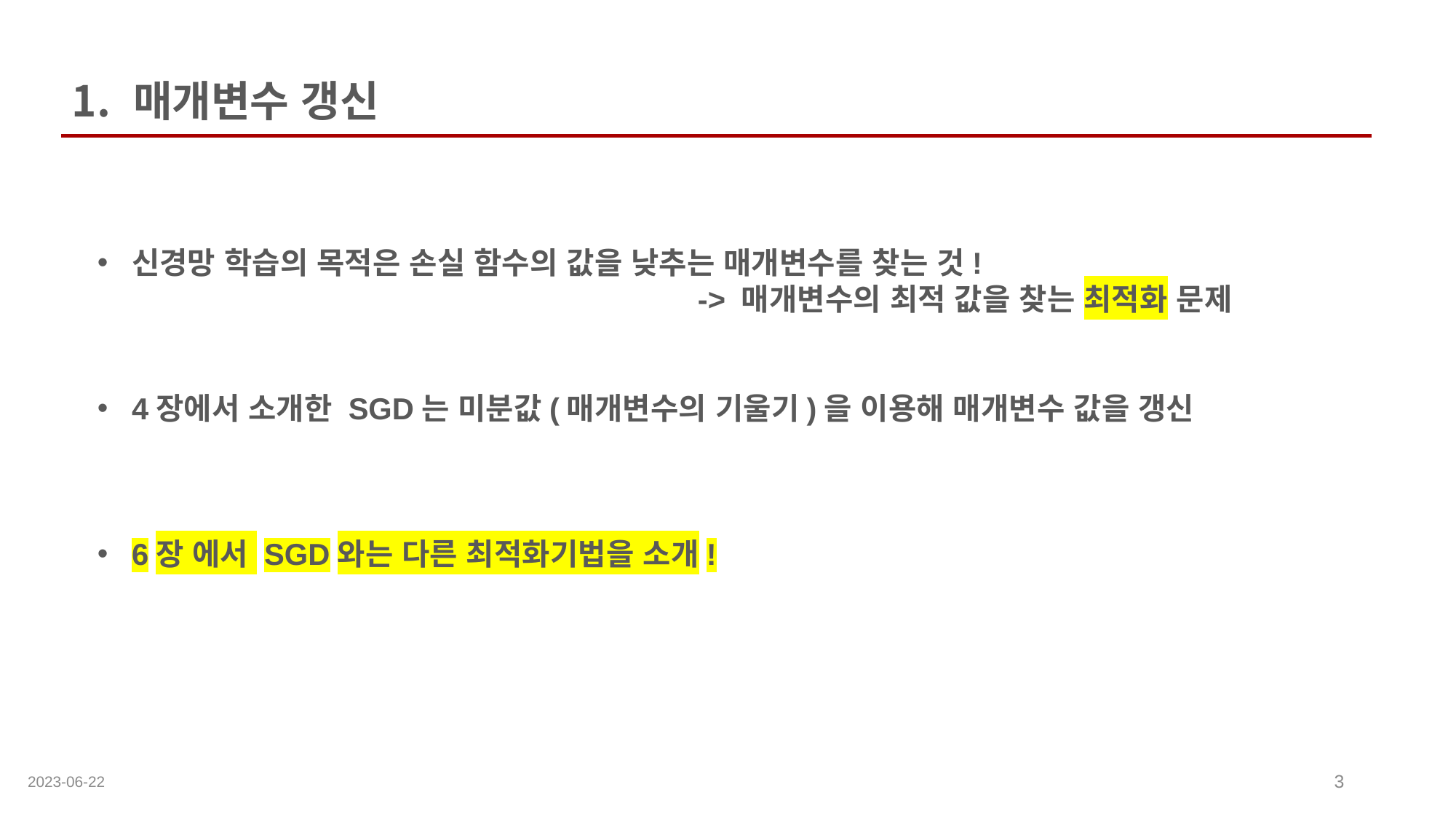

매개변수 갱신
신경망 학습의 목적은 손실 함수의 값을 낮추는 매개변수를 찾는 것!
			-> 매개변수의 최적 값을 찾는 최적화 문제

4장에서 소개한 SGD는 미분값(매개변수의 기울기)을 이용해 매개변수 값을 갱신

6장 에서 SGD와는 다른 최적화기법을 소개!

2023-06-22
3